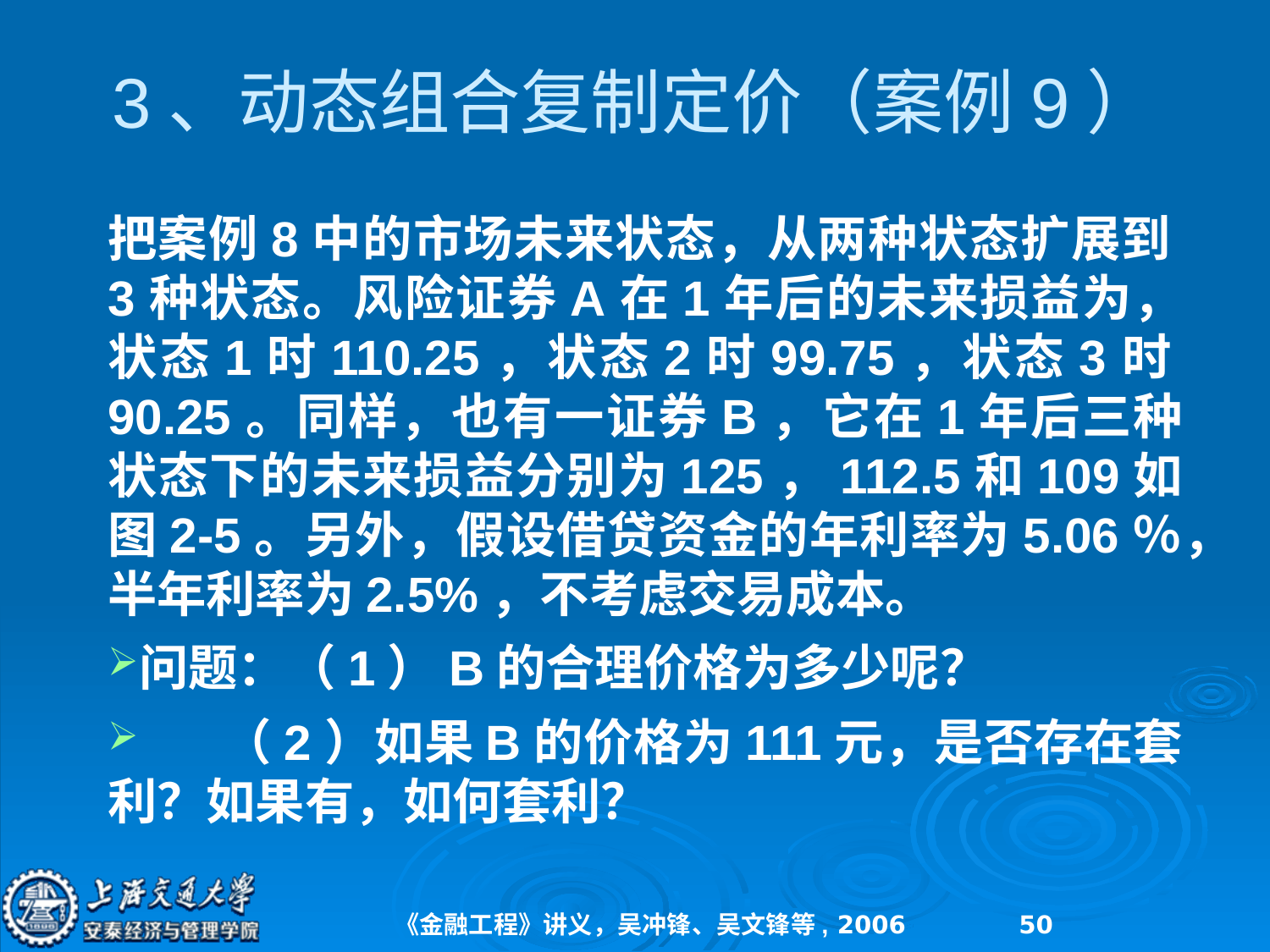

# 3、动态组合复制定价（案例9）
把案例8中的市场未来状态，从两种状态扩展到3种状态。风险证券A在1年后的未来损益为，状态1时110.25，状态2时99.75，状态3时90.25。同样，也有一证券B，它在1年后三种状态下的未来损益分别为125，112.5和109如图2-5。另外，假设借贷资金的年利率为5.06％，半年利率为2.5%，不考虑交易成本。
问题：（1）B的合理价格为多少呢？
      （2）如果B的价格为111元，是否存在套利？如果有，如何套利？